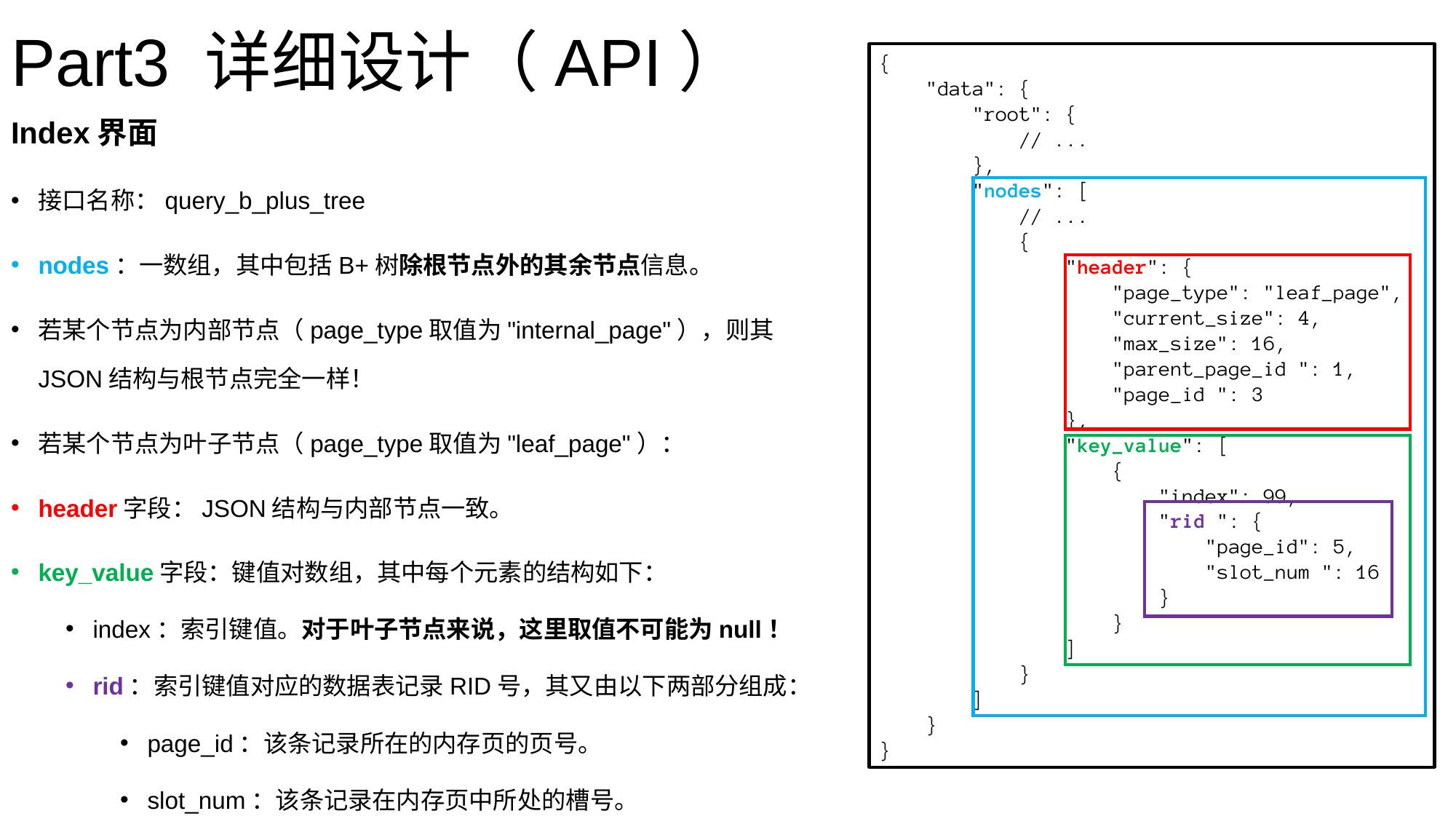

# Part3 详细设计（API）
{
    "data": {
        "root": {
            // ...
        },
        "nodes": [
            // ...
            {
                "header": {
                    "page_type": "leaf_page",
                    "current_size": 4,
                    "max_size": 16,
                    "parent_page_id ": 1,
                    "page_id ": 3
                },
                "key_value": [
                    {
                        "index": 99,
                        "rid ": {
                            "page_id": 5,
                            "slot_num ": 16
                        }
                    }
                ]
            }
        ]
    }
}
Index界面
接口名称：query_b_plus_tree
nodes：一数组，其中包括B+树除根节点外的其余节点信息。
若某个节点为内部节点（page_type取值为"internal_page"），则其JSON结构与根节点完全一样！
若某个节点为叶子节点（page_type取值为"leaf_page"）：
header字段：JSON结构与内部节点一致。
key_value字段：键值对数组，其中每个元素的结构如下：
index：索引键值。对于叶子节点来说，这里取值不可能为null！
rid：索引键值对应的数据表记录RID号，其又由以下两部分组成：
page_id：该条记录所在的内存页的页号。
slot_num：该条记录在内存页中所处的槽号。